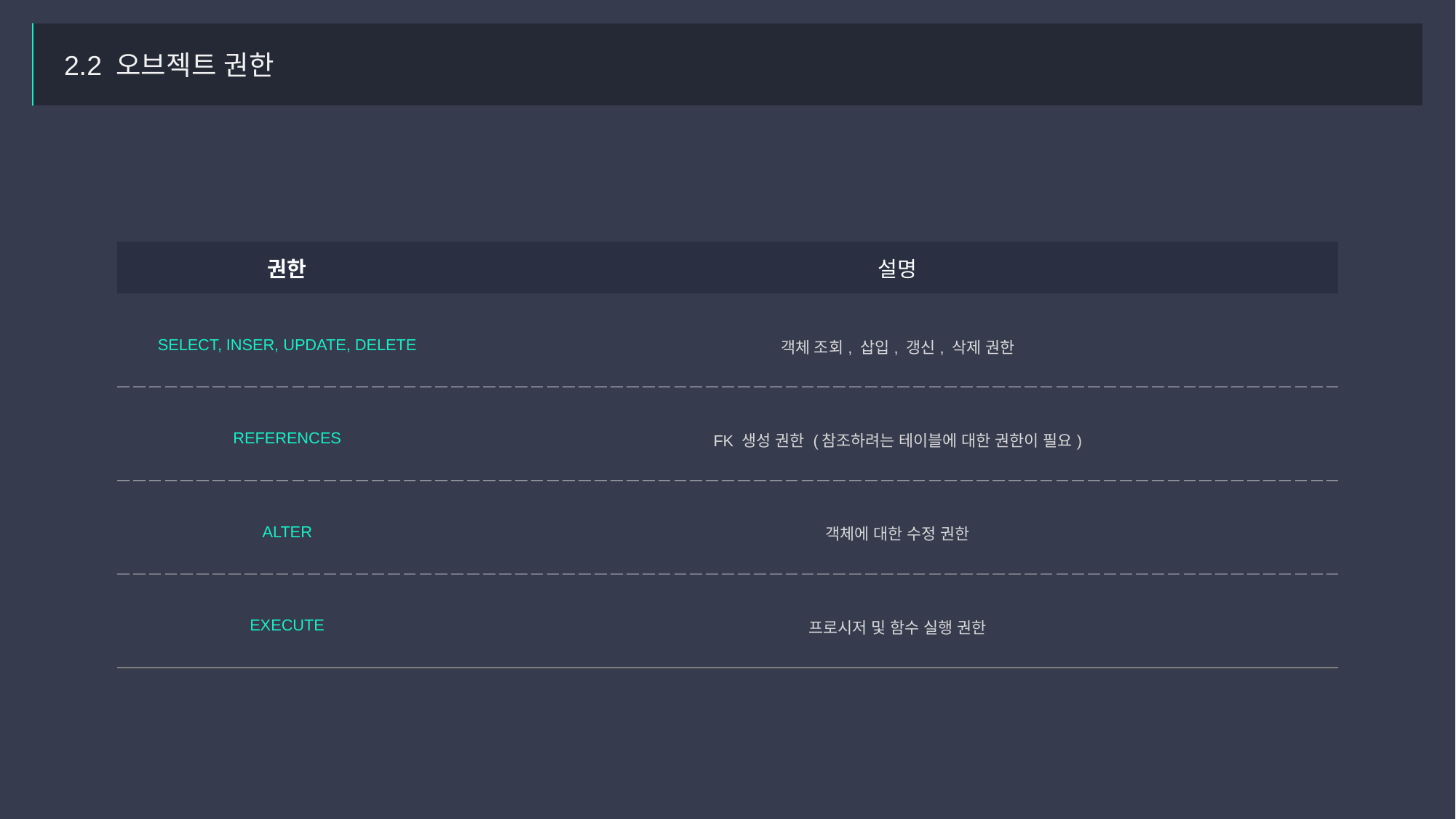

2.2 오브젝트 권한
| 권한 | 설명 |
| --- | --- |
| SELECT, INSER, UPDATE, DELETE | 객체 조회, 삽입, 갱신, 삭제 권한 |
| REFERENCES | FK 생성 권한 (참조하려는 테이블에 대한 권한이 필요) |
| ALTER | 객체에 대한 수정 권한 |
| EXECUTE | 프로시저 및 함수 실행 권한 |